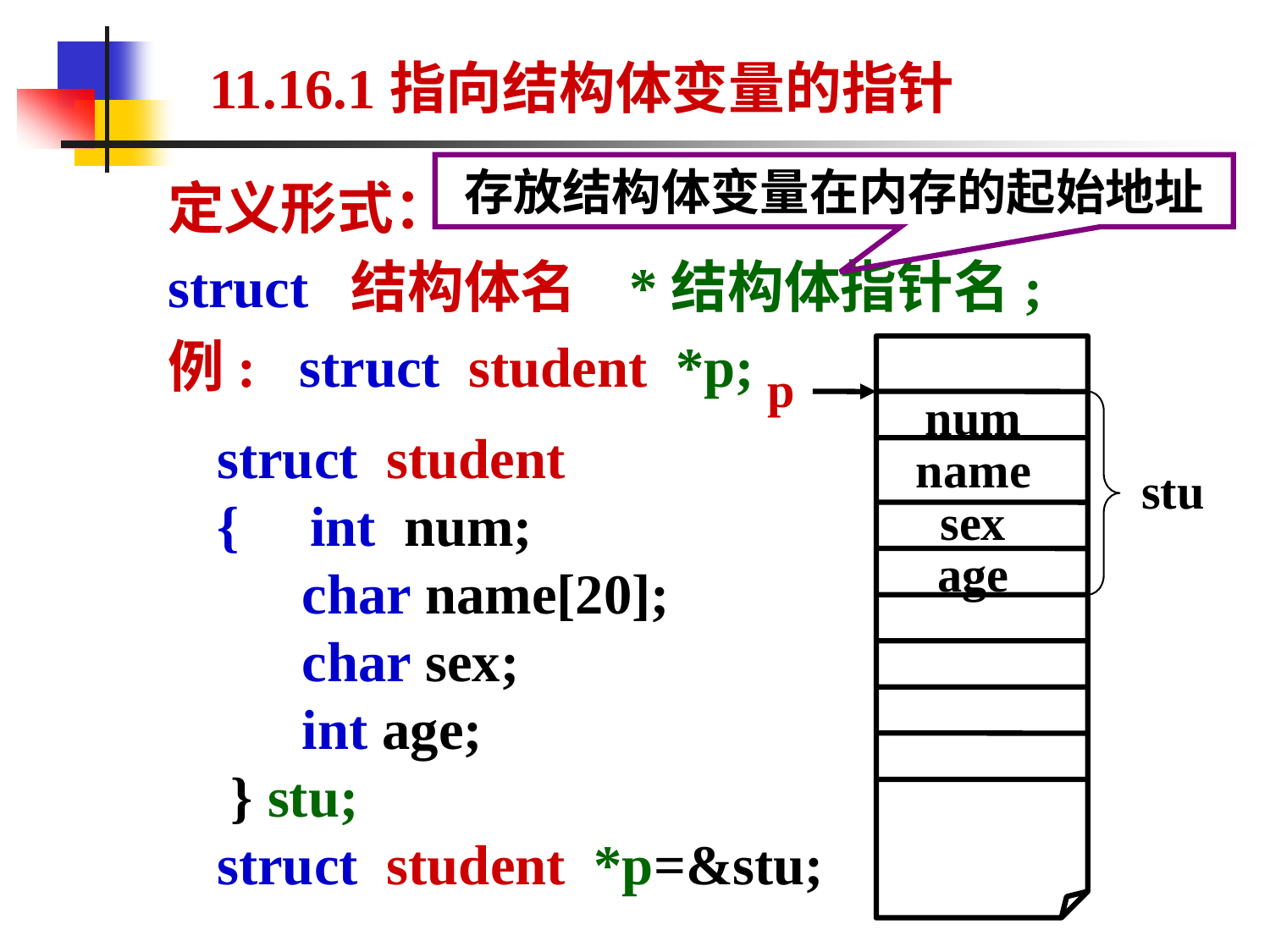

11.16.1指向结构体变量的指针
存放结构体变量在内存的起始地址
定义形式：
struct  结构体名   *结构体指针名;
例:   struct  student  *p;

p
num

name

stu
sex

age

struct  student
{     int  num;
      char name[20];
      char sex;
      int age;
 } stu;
struct  student  *p=&stu;